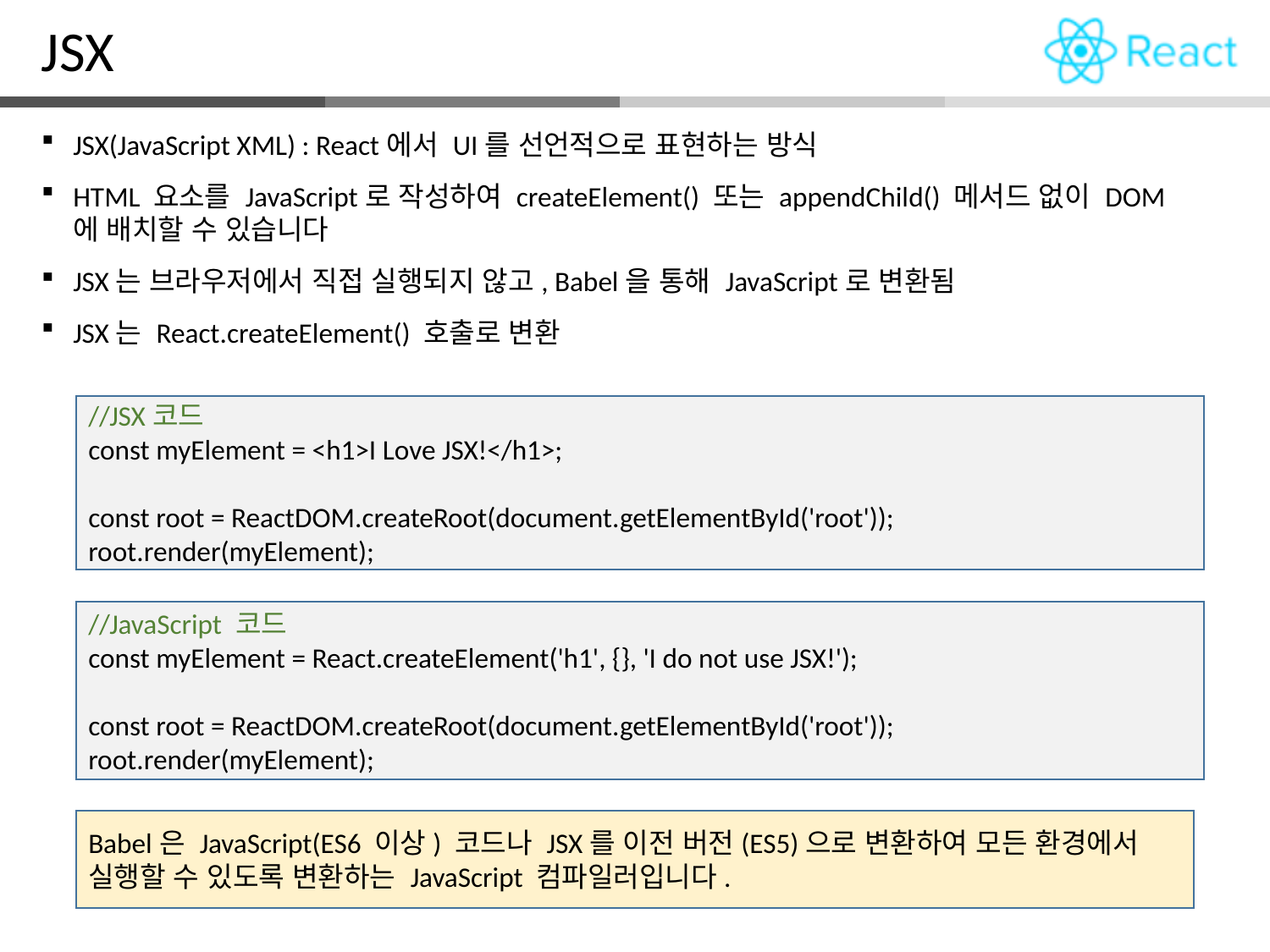

JSX
JSX(JavaScript XML) : React에서 UI를 선언적으로 표현하는 방식
HTML 요소를 JavaScript로 작성하여 createElement() 또는 appendChild() 메서드 없이 DOM에 배치할 수 있습니다
JSX는 브라우저에서 직접 실행되지 않고, Babel을 통해 JavaScript로 변환됨
JSX는 React.createElement() 호출로 변환
//JSX코드
const myElement = <h1>I Love JSX!</h1>;

const root = ReactDOM.createRoot(document.getElementById('root'));
root.render(myElement);

//JavaScript 코드
const myElement = React.createElement('h1', {}, 'I do not use JSX!');

const root = ReactDOM.createRoot(document.getElementById('root'));
root.render(myElement);
Babel은 JavaScript(ES6 이상) 코드나 JSX를 이전 버전(ES5)으로 변환하여 모든 환경에서  실행할 수 있도록 변환하는 JavaScript 컴파일러입니다.